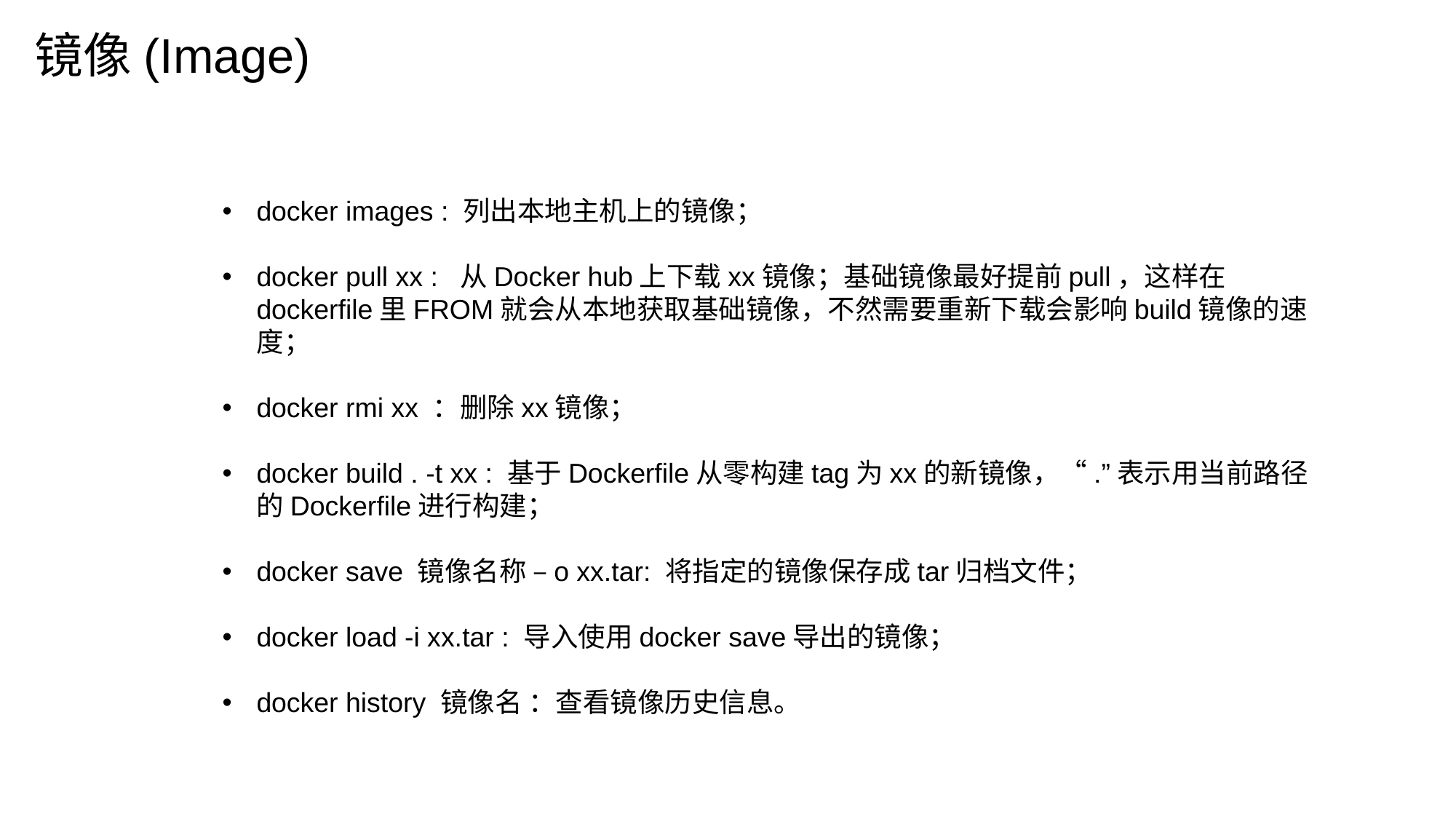

# 镜像(Image)
docker images : 列出本地主机上的镜像；

docker pull xx :  从Docker hub上下载xx镜像；基础镜像最好提前pull，这样在dockerfile里FROM就会从本地获取基础镜像，不然需要重新下载会影响build镜像的速度；

docker rmi xx ：删除xx镜像；

docker build . -t xx : 基于Dockerfile从零构建tag为xx的新镜像，“.”表示用当前路径的Dockerfile进行构建；

docker save 镜像名称 –o xx.tar: 将指定的镜像保存成tar归档文件；

docker load -i xx.tar : 导入使用docker save导出的镜像；

docker history 镜像名 ：查看镜像历史信息。